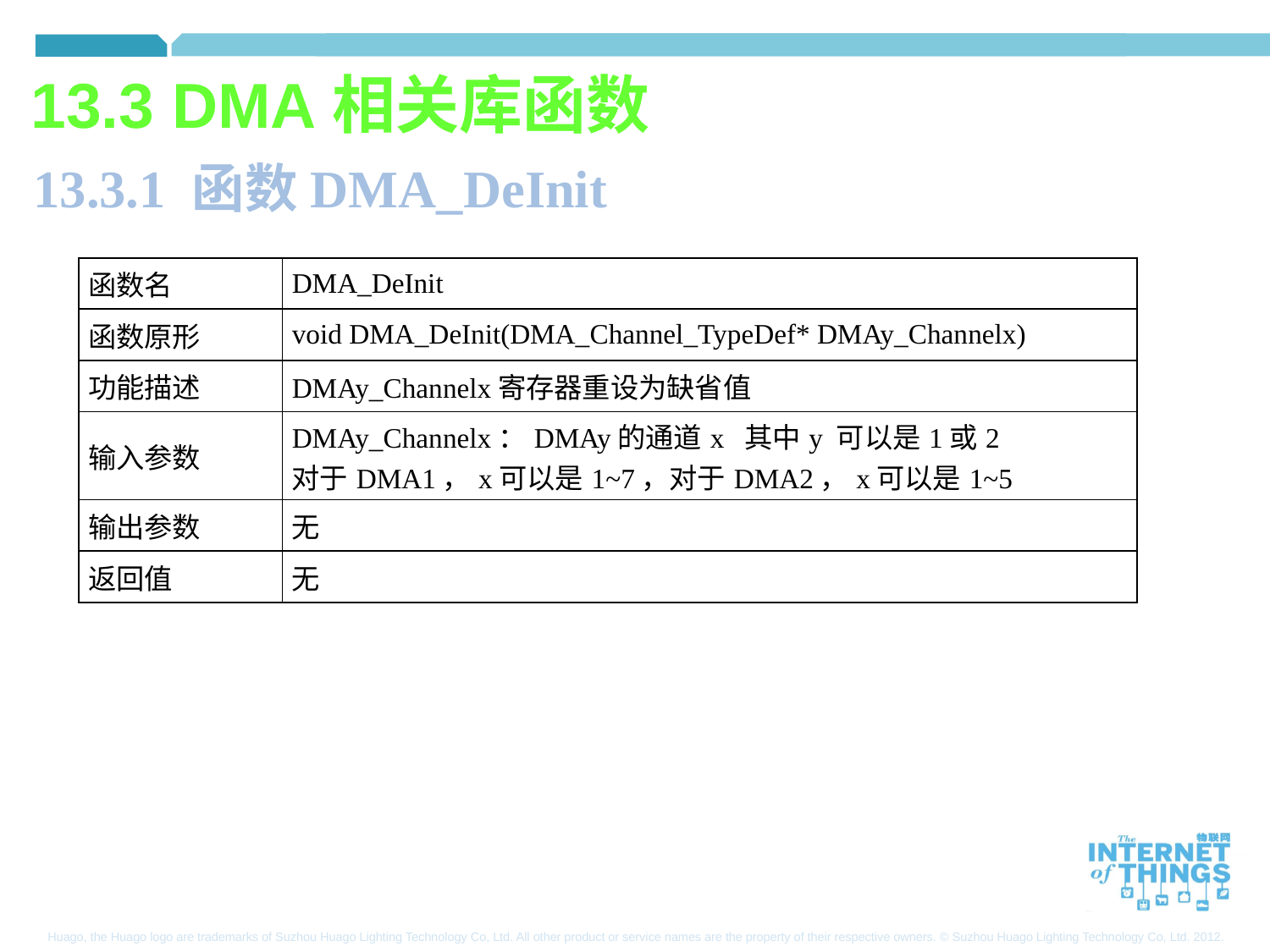

13.3 DMA相关库函数
13.3.1 函数DMA_DeInit
| 函数名 | DMA\_DeInit |
| --- | --- |
| 函数原形 | void DMA\_DeInit(DMA\_Channel\_TypeDef\* DMAy\_Channelx) |
| 功能描述 | DMAy\_Channelx寄存器重设为缺省值 |
| 输入参数 | DMAy\_Channelx：DMAy的通道x 其中y 可以是1或2 对于DMA1，x可以是1~7，对于DMA2，x可以是1~5 |
| 输出参数 | 无 |
| 返回值 | 无 |